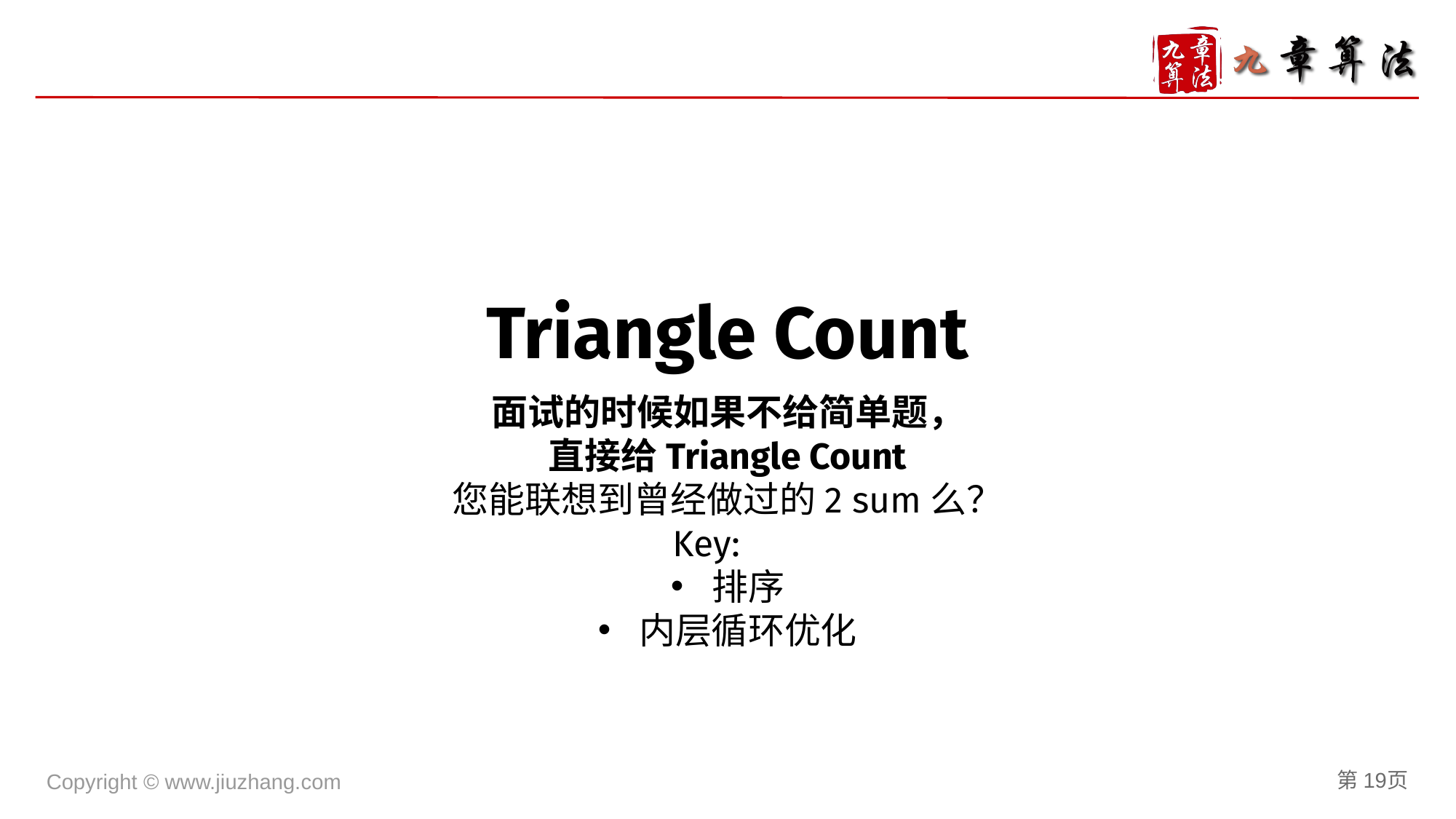

# Triangle Count
面试的时候如果不给简单题，
直接给Triangle Count
您能联想到曾经做过的2 sum么？
Key:
排序
内层循环优化
第19页